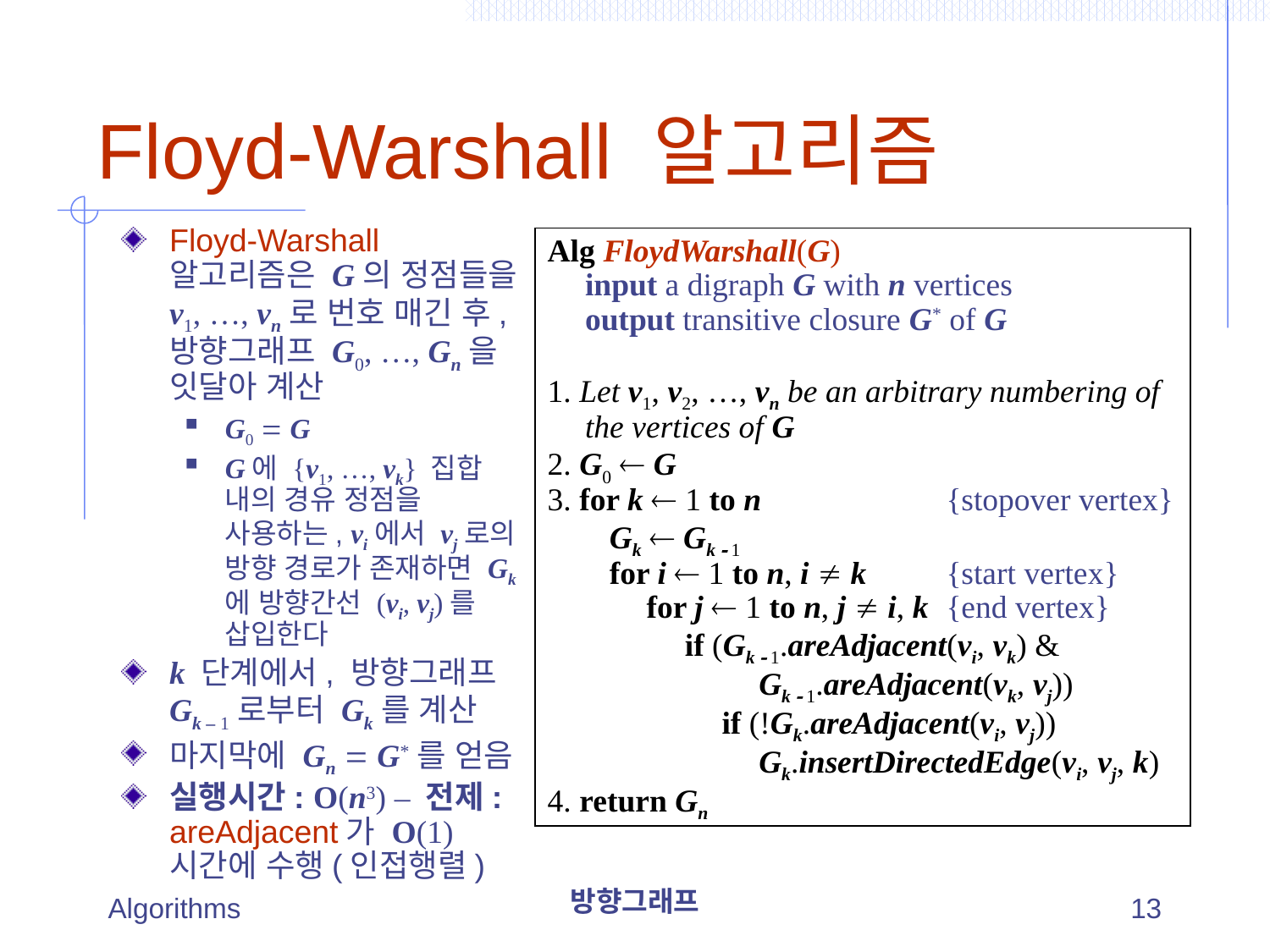

# Floyd-Warshall 알고리즘
Floyd-Warshall 알고리즘은 G의 정점들을 v1, …, vn로 번호 매긴 후, 방향그래프 G0, …, Gn을 잇달아 계산
G0 = G
G에 {v1, …, vk} 집합 내의 경유 정점을 사용하는, vi에서 vj로의 방향 경로가 존재하면 Gk에 방향간선 (vi, vj)를 삽입한다
k 단계에서, 방향그래프 Gk – 1로부터 Gk를 계산
마지막에 Gn = G*를 얻음
실행시간: O(n3) – 전제: areAdjacent가 O(1) 시간에 수행(인접행렬)

Alg FloydWarshall(G)
	input a digraph G with n vertices
	output transitive closure G* of G

1. Let v1, v2, …, vn be an arbitrary numbering of 	the vertices of G
2. G0 ← G
3. for k ← 1 to n					{stopover vertex}
		Gk ← Gk − 1
		for i ← 1 to n, i ≠ k			{start vertex}
			for j ← 1 to n, j ≠ i, k	{end vertex}
				if (Gk − 1.areAdjacent(vi, vk) &
						Gk − 1.areAdjacent(vk, vj))
					if (!Gk.areAdjacent(vi, vj))
						Gk.insertDirectedEdge(vi, vj, k)
4. return Gn
Algorithms
방향그래프
13